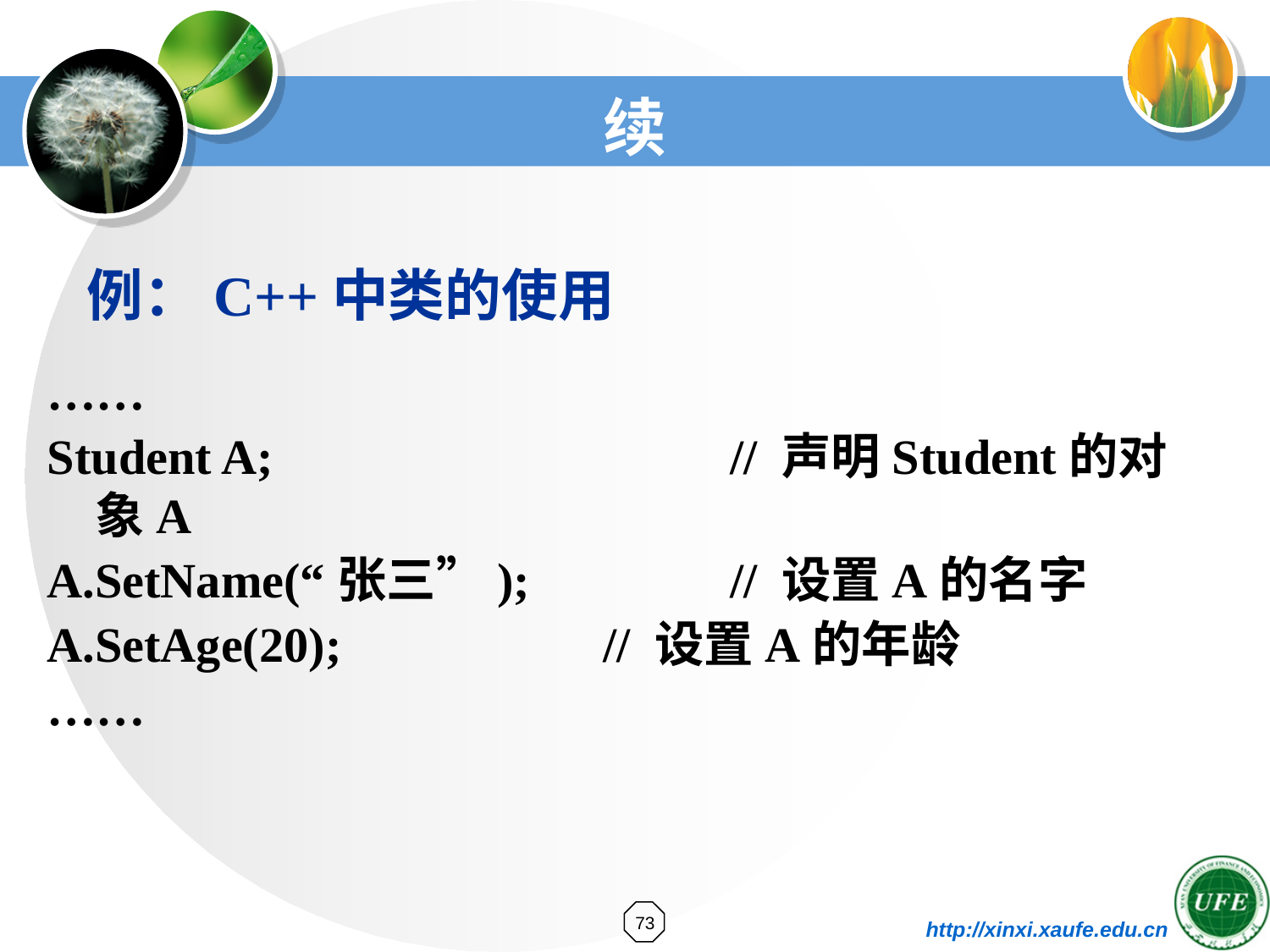

续
例：C++中类的使用
……
Student A;				// 声明Student的对象A
A.SetName(“张三”);		// 设置A的名字
A.SetAge(20);			// 设置A的年龄
……
73
http://xinxi.xaufe.edu.cn